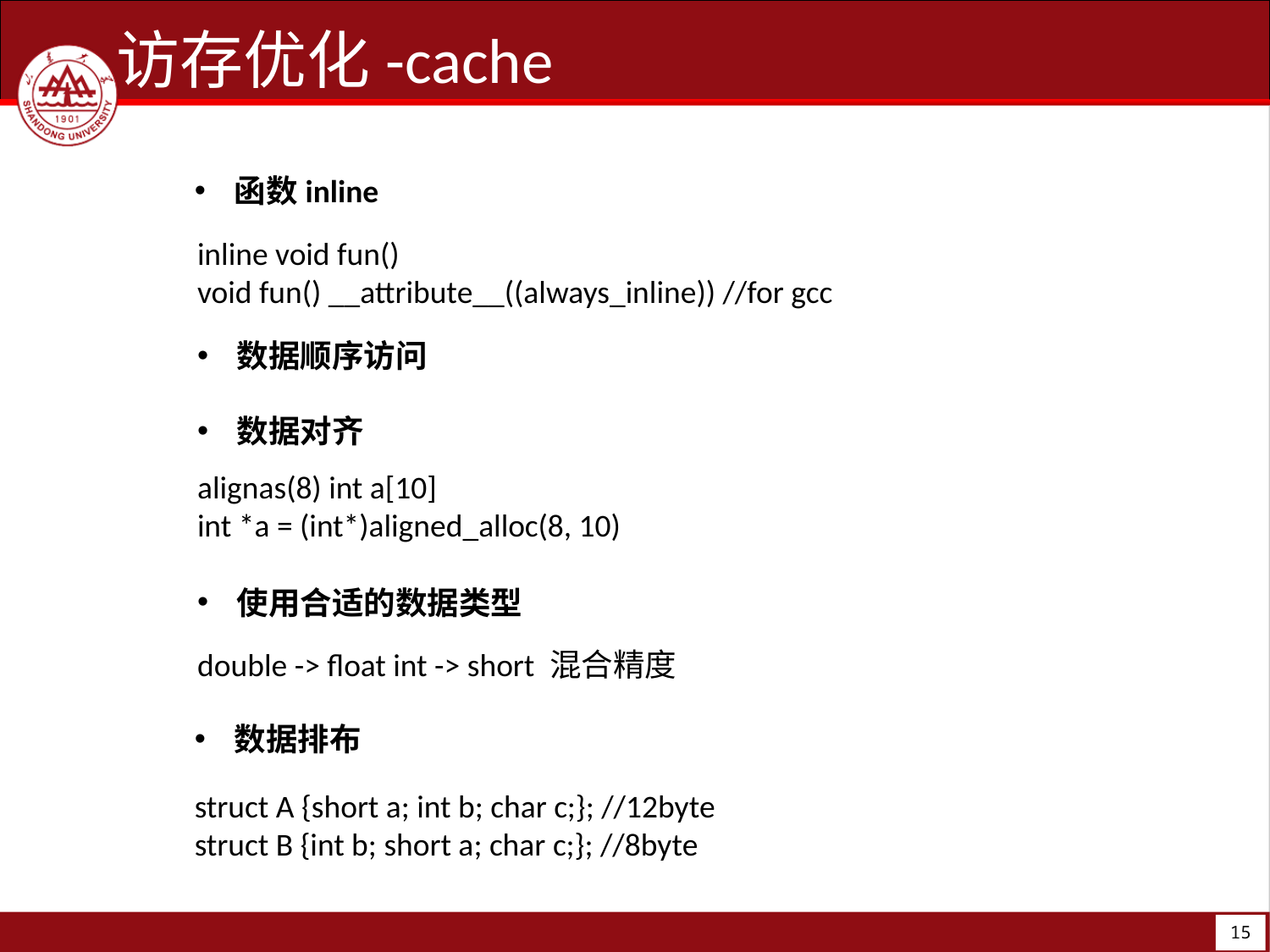

访存优化-cache
函数inline
inline void fun()
void fun() __attribute__((always_inline)) //for gcc
数据顺序访问
数据对齐
alignas(8) int a[10]
int *a = (int*)aligned_alloc(8, 10)
使用合适的数据类型
double -> float int -> short 混合精度
数据排布
struct A {short a; int b; char c;}; //12byte
struct B {int b; short a; char c;}; //8byte